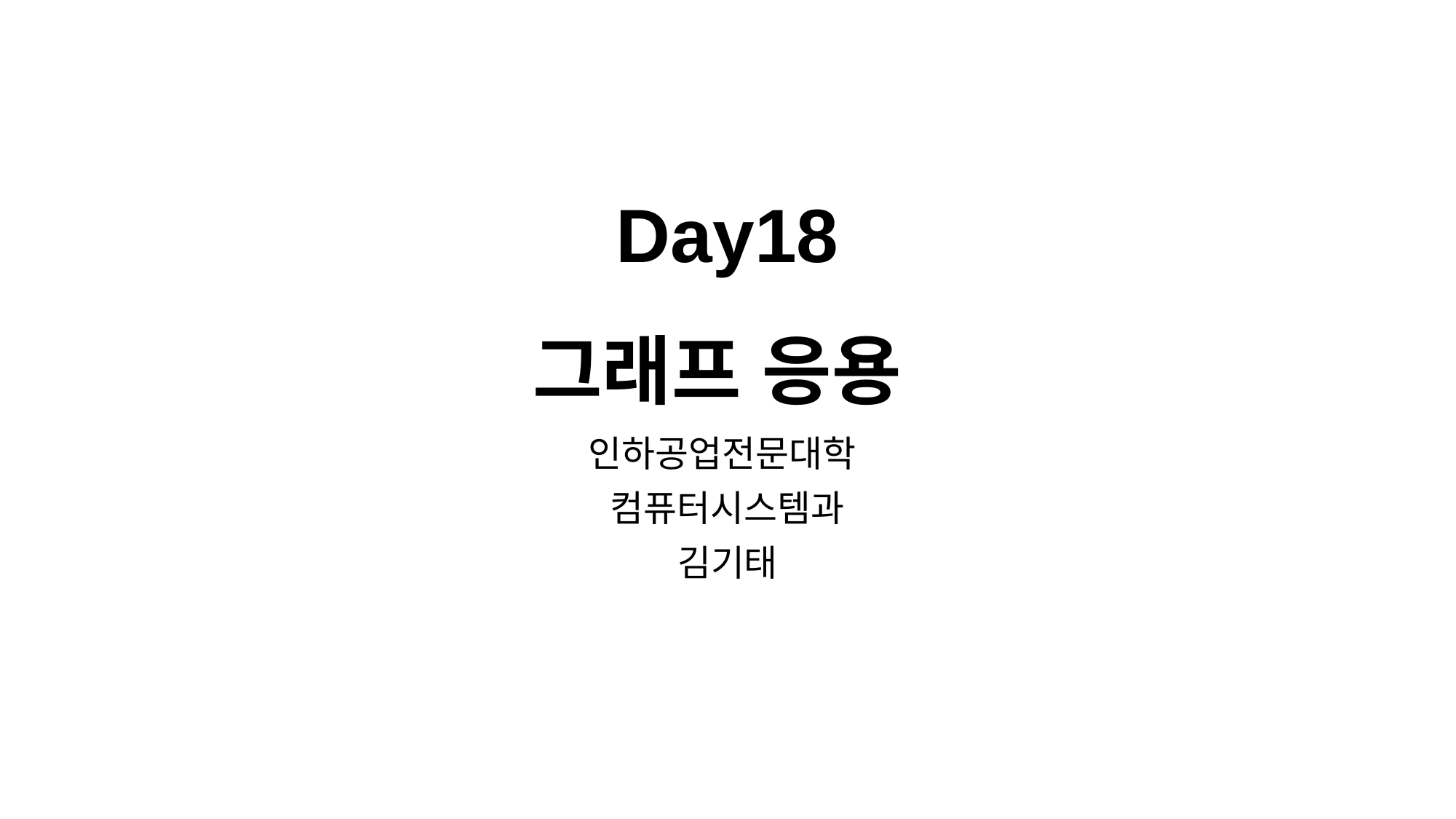

# Day18 그래프 응용
인하공업전문대학
컴퓨터시스템과
김기태